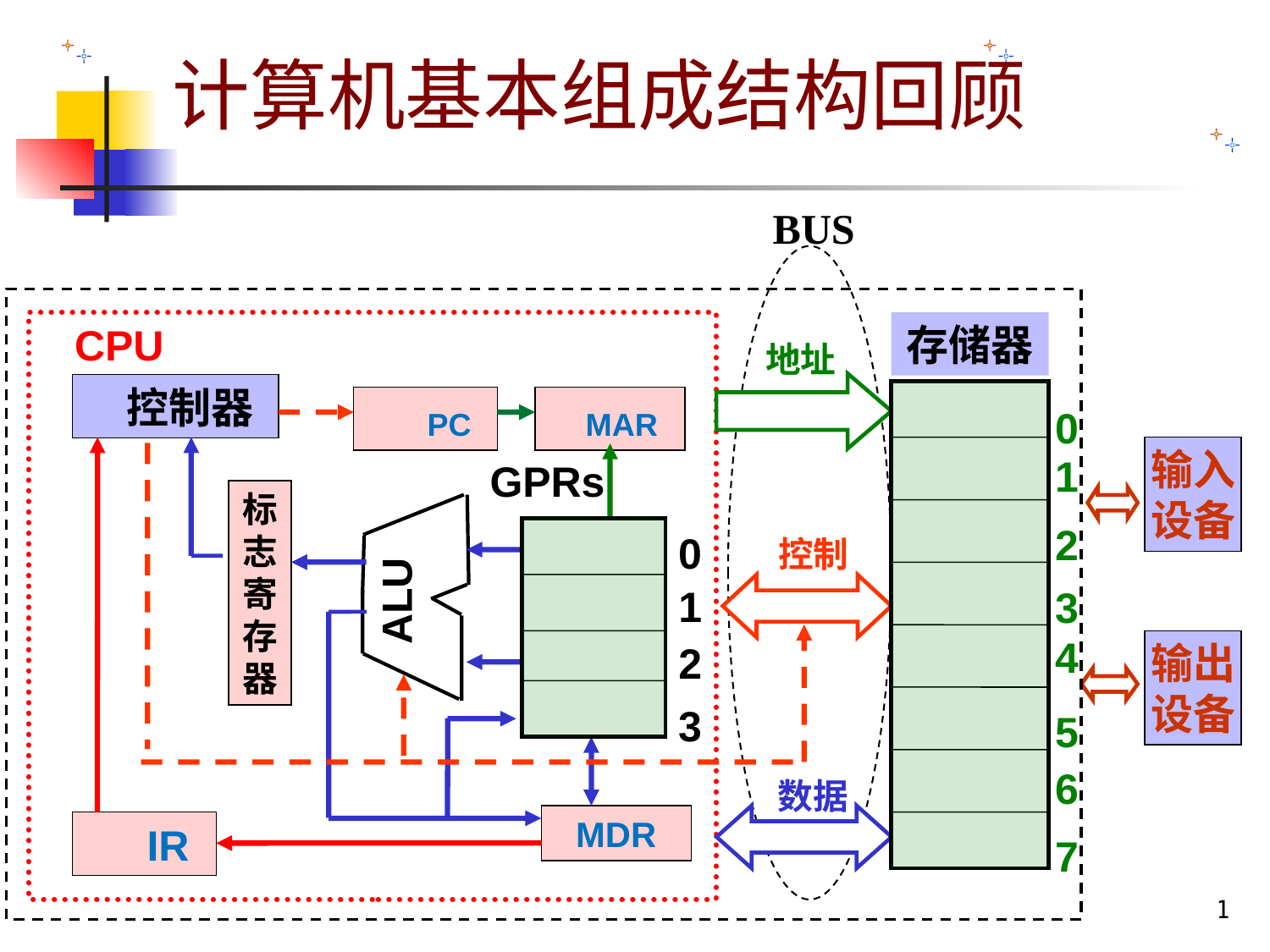

# 计算机基本组成结构回顾
BUS

CPU
存储器

0
1
2
3
4
5
6
7

地址

控制

数据

  控制器
    PC
  MAR

输入
设备

GPRs

0
1
2
3

标
志
寄
存
器

ALU

输出
设备

MDR
    IR

1